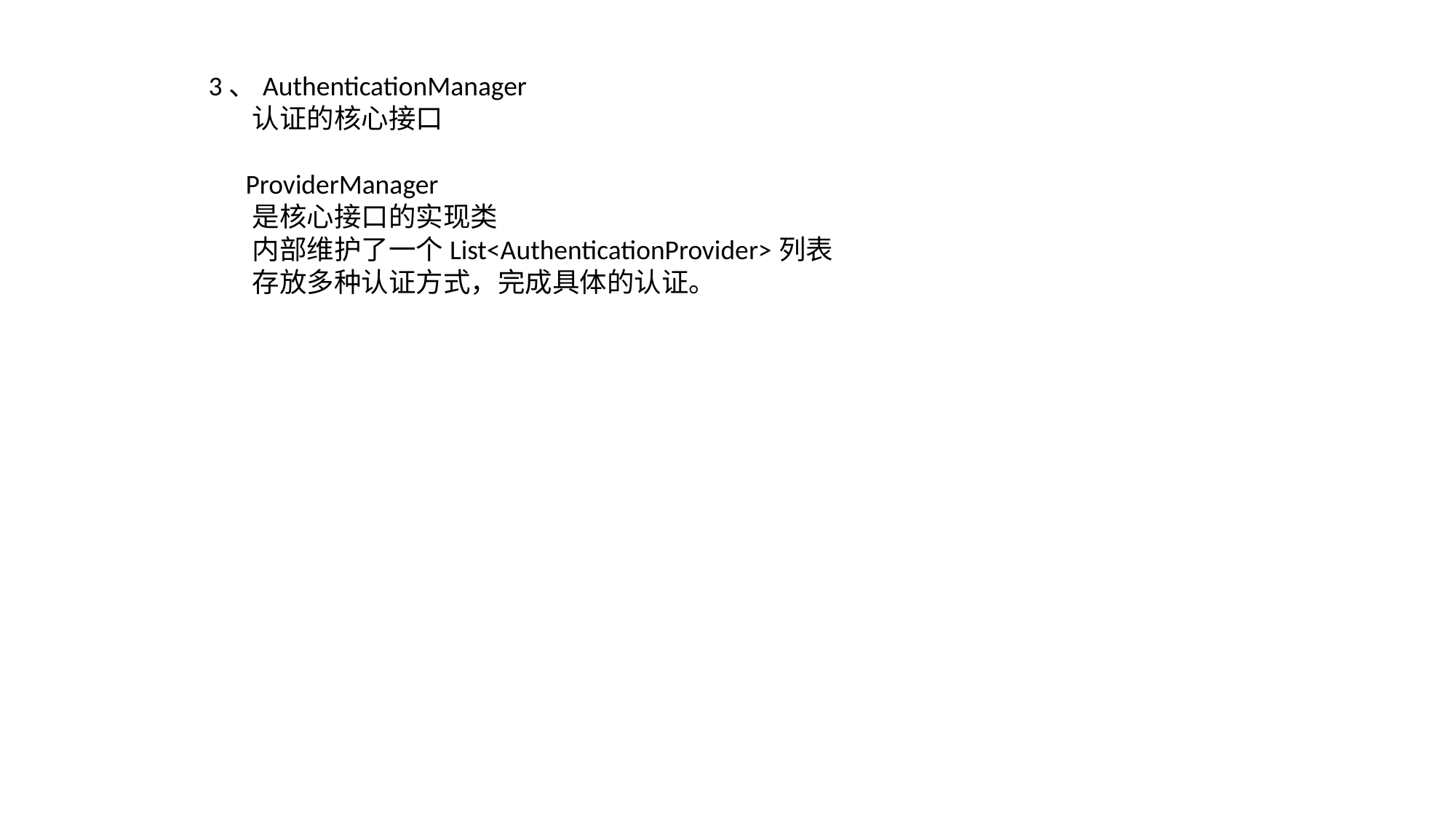

3、AuthenticationManager
      认证的核心接口

      ProviderManager
      是核心接口的实现类
      内部维护了一个List<AuthenticationProvider>列表
      存放多种认证方式，完成具体的认证。